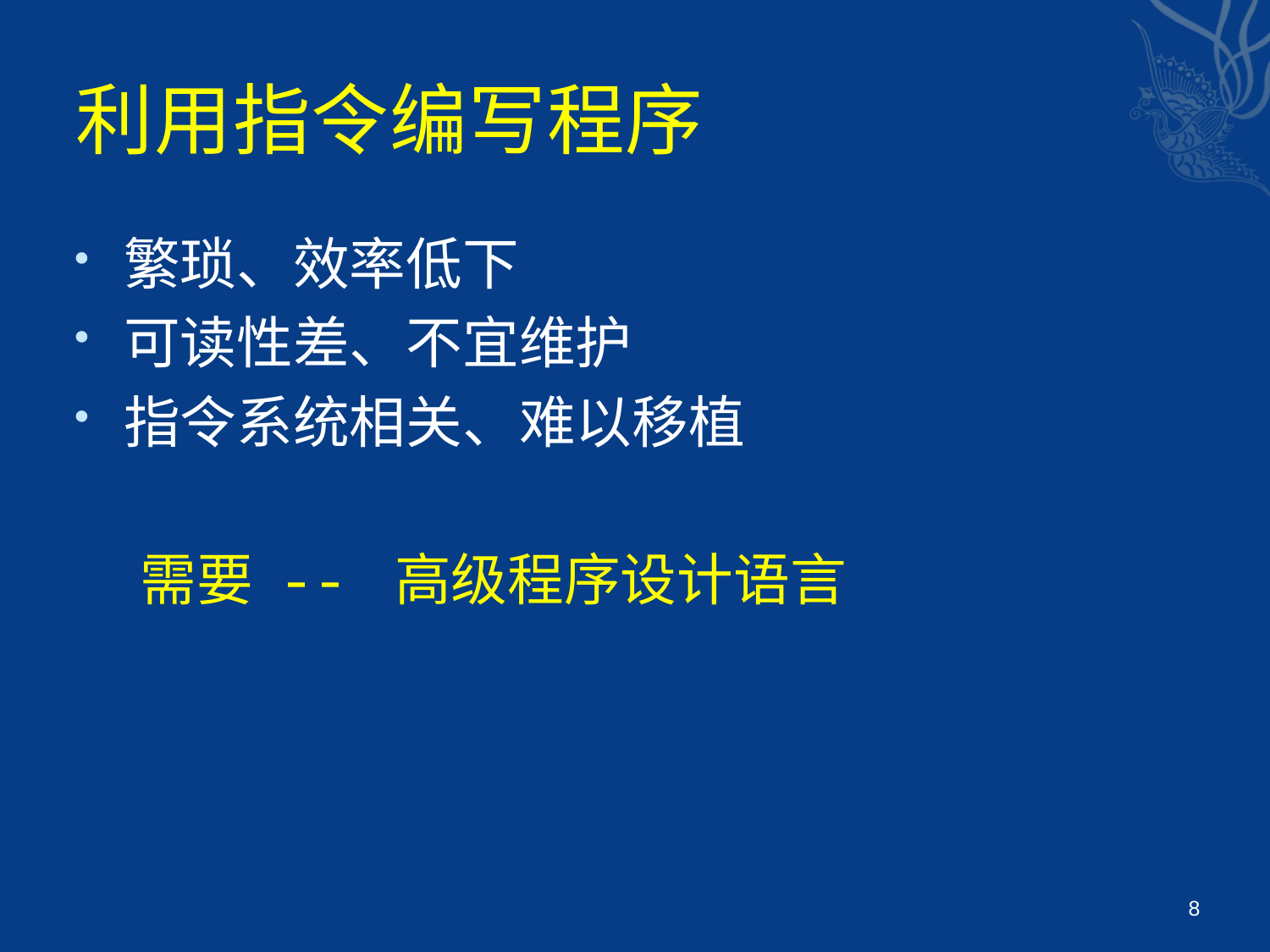

# 利用指令编写程序
繁琐、效率低下
可读性差、不宜维护
指令系统相关、难以移植

    需要 -- 高级程序设计语言

8